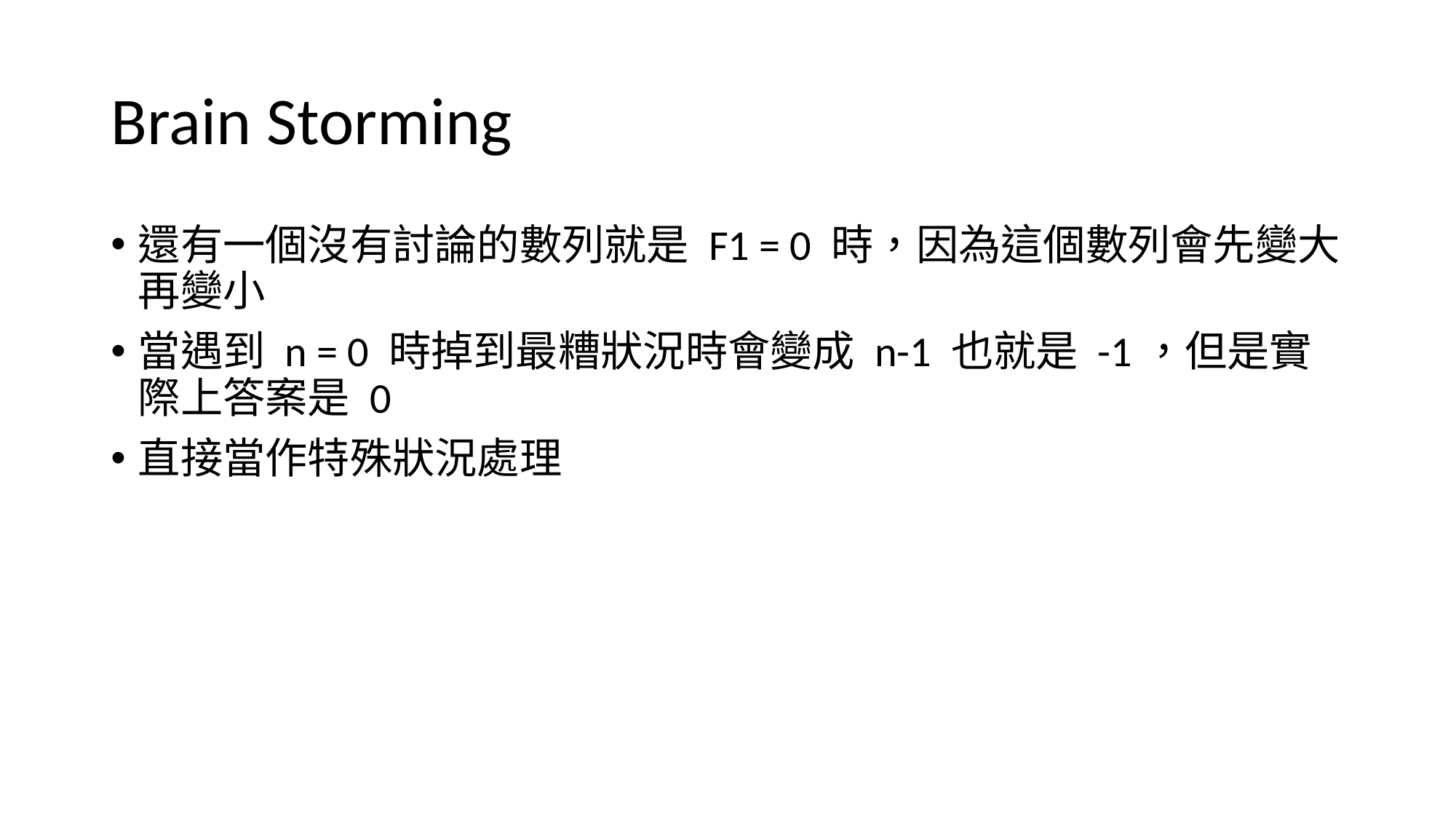

# Brain Storming
還有一個沒有討論的數列就是 F1 = 0 時，因為這個數列會先變大再變小
當遇到 n = 0 時掉到最糟狀況時會變成 n-1 也就是 -1，但是實際上答案是 0
直接當作特殊狀況處理